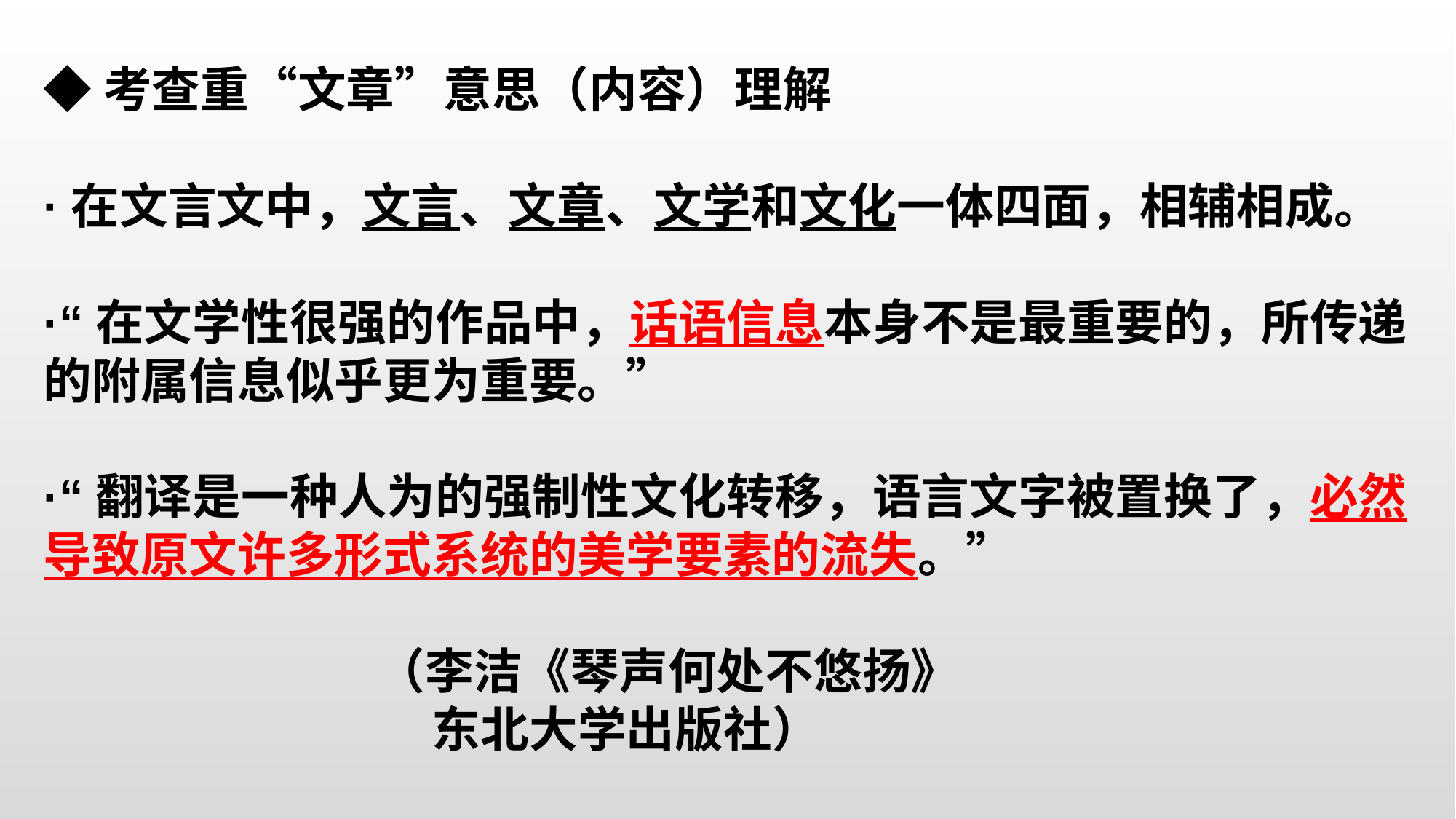

◆考查重“文章”意思（内容）理解

·在文言文中，文言、文章、文学和文化一体四面，相辅相成。

·“在文学性很强的作品中，话语信息本身不是最重要的，所传递的附属信息似乎更为重要。”

·“翻译是一种人为的强制性文化转移，语言文字被置换了，必然导致原文许多形式系统的美学要素的流失。”

                             （李洁《琴声何处不悠扬》
                                  东北大学出版社）